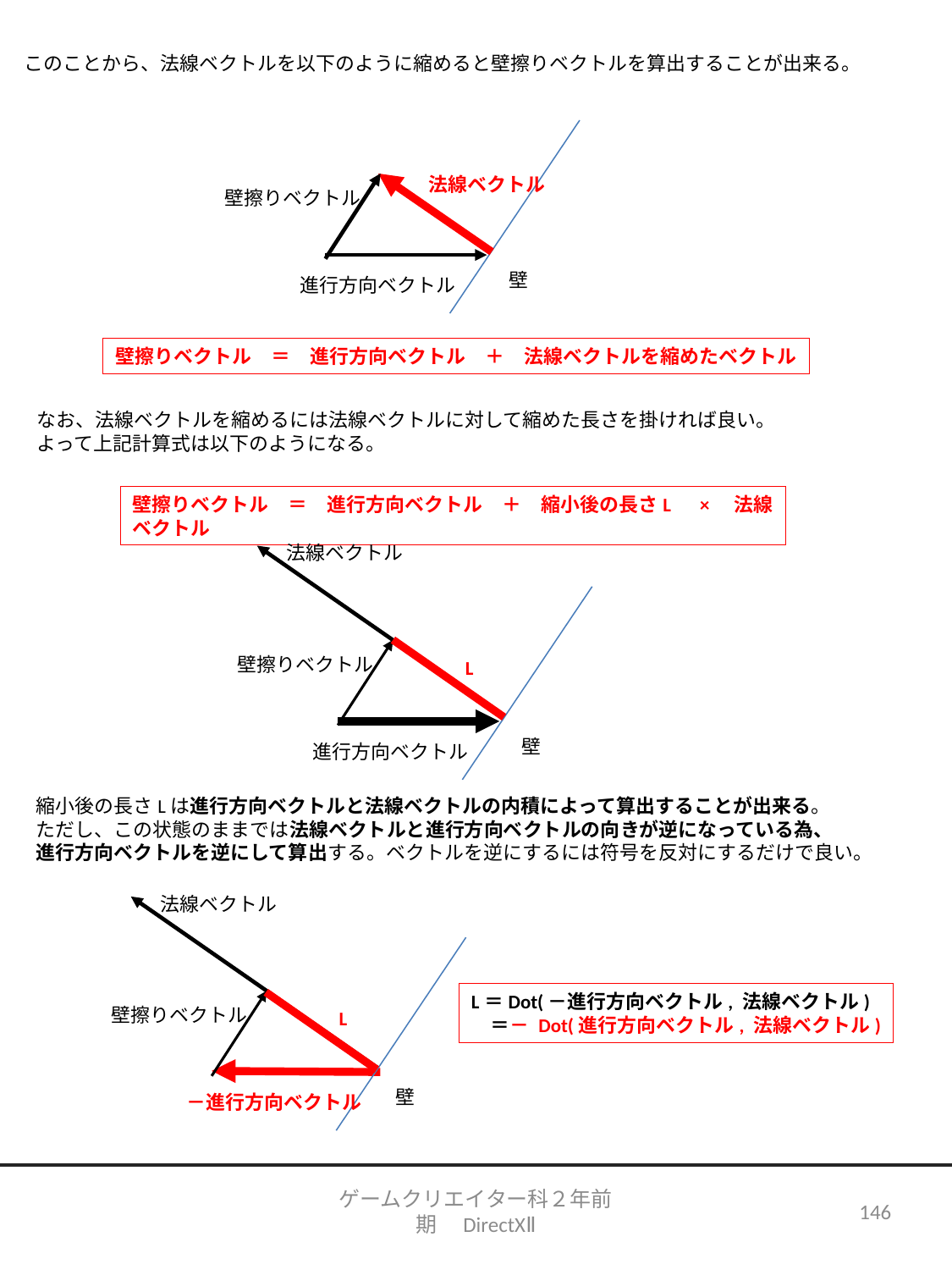

このことから、法線ベクトルを以下のように縮めると壁擦りベクトルを算出することが出来る。
法線ベクトル
壁擦りベクトル
壁
進行方向ベクトル
壁擦りベクトル　＝　進行方向ベクトル　＋　法線ベクトルを縮めたベクトル
なお、法線ベクトルを縮めるには法線ベクトルに対して縮めた長さを掛ければ良い。
よって上記計算式は以下のようになる。
壁擦りベクトル　＝　進行方向ベクトル　＋　縮小後の長さL　×　法線ベクトル
法線ベクトル
壁擦りベクトル
L
壁
進行方向ベクトル
縮小後の長さLは進行方向ベクトルと法線ベクトルの内積によって算出することが出来る。
ただし、この状態のままでは法線ベクトルと進行方向ベクトルの向きが逆になっている為、
進行方向ベクトルを逆にして算出する。ベクトルを逆にするには符号を反対にするだけで良い。
法線ベクトル
L＝Dot(－進行方向ベクトル, 法線ベクトル)
　＝－ Dot(進行方向ベクトル, 法線ベクトル)
壁擦りベクトル
L
壁
－進行方向ベクトル
ゲームクリエイター科２年前期　DirectXⅡ
146